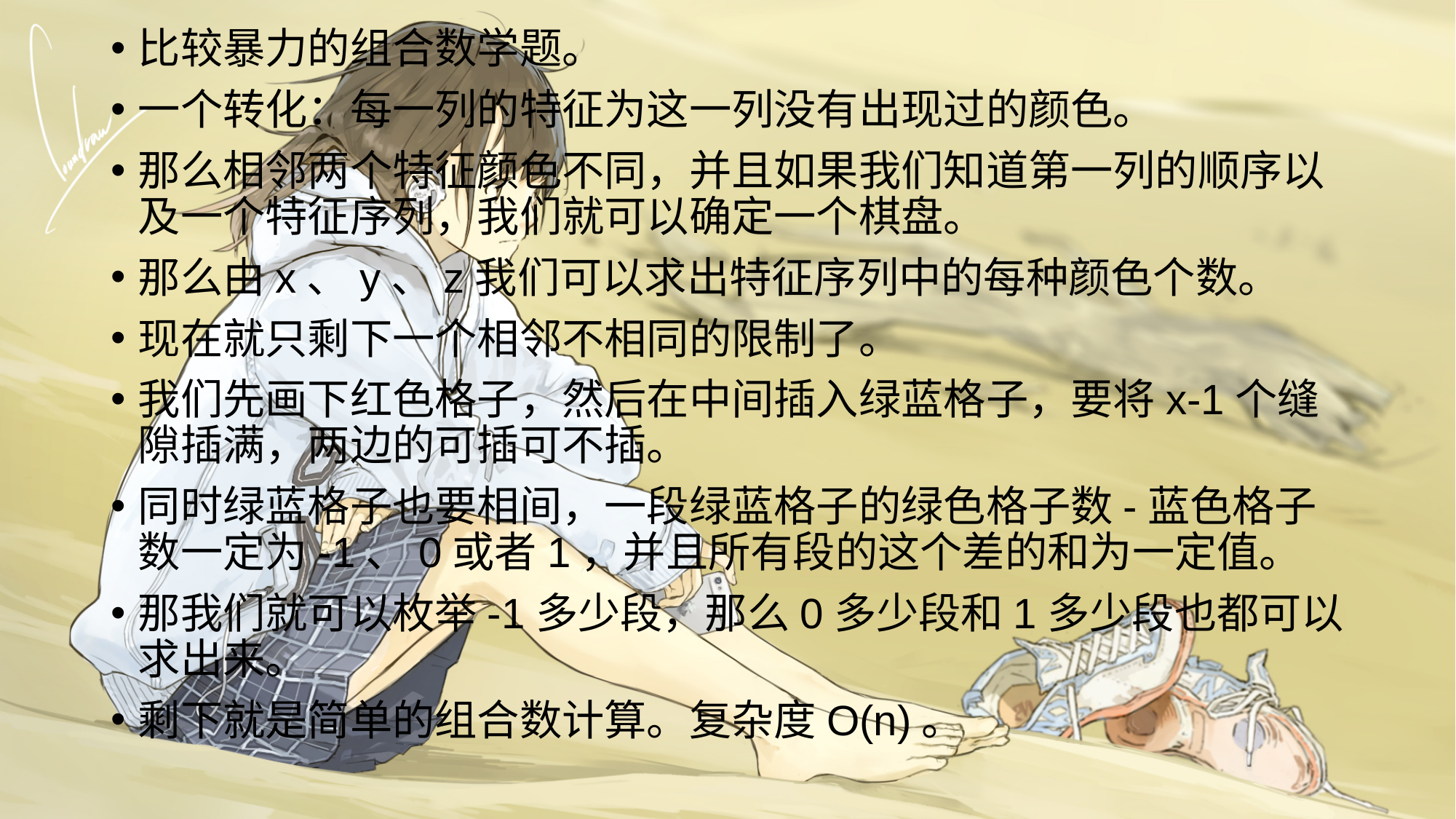

比较暴力的组合数学题。
一个转化：每一列的特征为这一列没有出现过的颜色。
那么相邻两个特征颜色不同，并且如果我们知道第一列的顺序以及一个特征序列，我们就可以确定一个棋盘。
那么由x、y、z我们可以求出特征序列中的每种颜色个数。
现在就只剩下一个相邻不相同的限制了。
我们先画下红色格子，然后在中间插入绿蓝格子，要将x-1个缝隙插满，两边的可插可不插。
同时绿蓝格子也要相间，一段绿蓝格子的绿色格子数-蓝色格子数一定为-1、0或者1，并且所有段的这个差的和为一定值。
那我们就可以枚举-1多少段，那么0多少段和1多少段也都可以求出来。
剩下就是简单的组合数计算。复杂度O(n)。